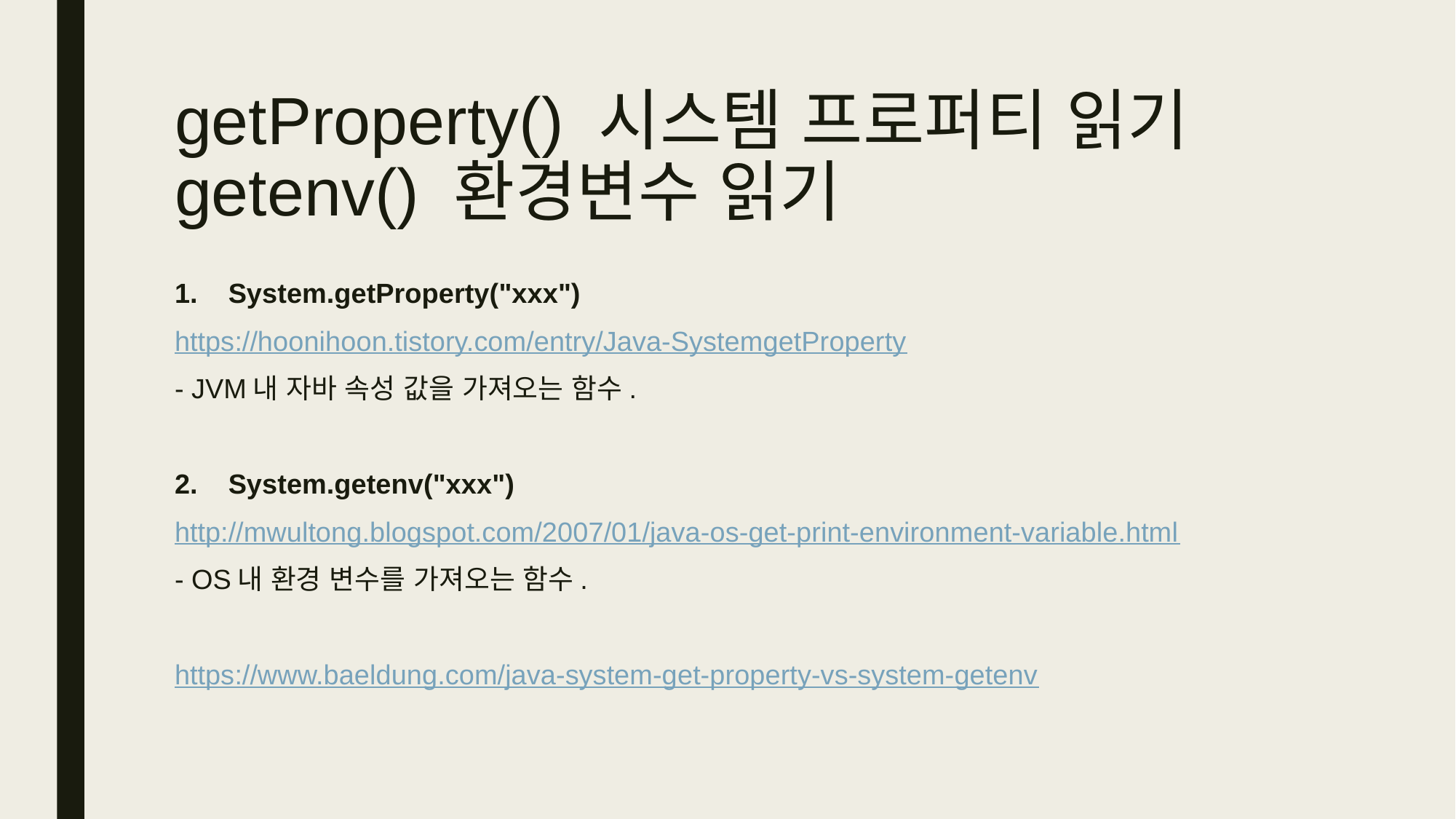

# getProperty() 시스템 프로퍼티 읽기 getenv() 환경변수 읽기
System.getProperty("xxx")
https://hoonihoon.tistory.com/entry/Java-SystemgetProperty
- JVM내 자바 속성 값을 가져오는 함수.

System.getenv("xxx")
http://mwultong.blogspot.com/2007/01/java-os-get-print-environment-variable.html
- OS내 환경 변수를 가져오는 함수.

https://www.baeldung.com/java-system-get-property-vs-system-getenv